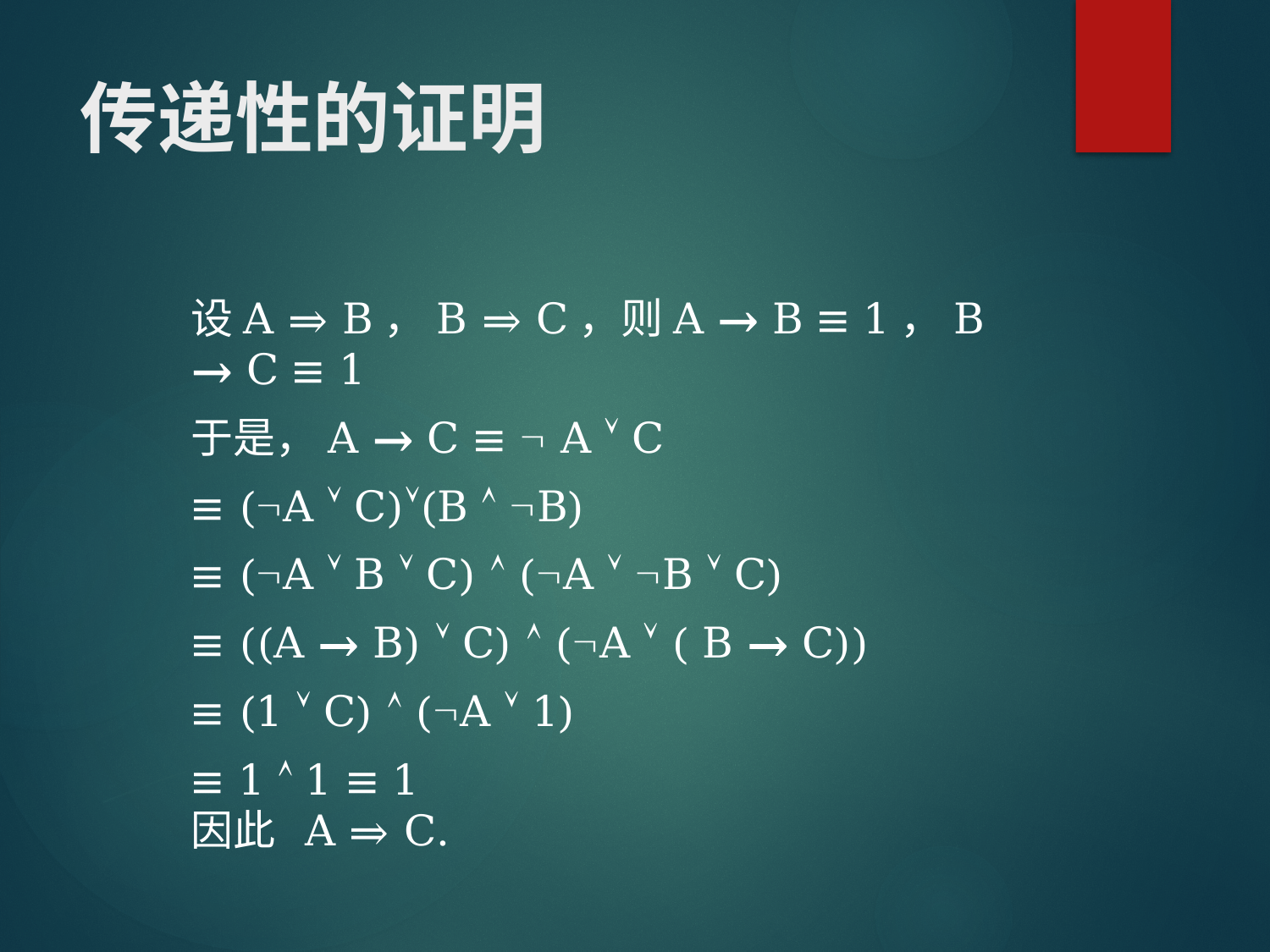

# 传递性的证明
设A ⇒ B，B ⇒ C，则A → B ≡ 1，B → C ≡ 1
于是，A → C ≡ ¬ A ∨ C
≡ (¬A ∨ C)∨(B ∧ ¬B)
≡ (¬A ∨ B ∨ C) ∧ (¬A ∨ ¬B ∨ C)
≡ ((A → B) ∨ C) ∧ (¬A ∨ ( B → C))
≡ (1 ∨ C) ∧ (¬A ∨ 1)
≡ 1 ∧ 1 ≡ 1
因此  A ⇒ C.